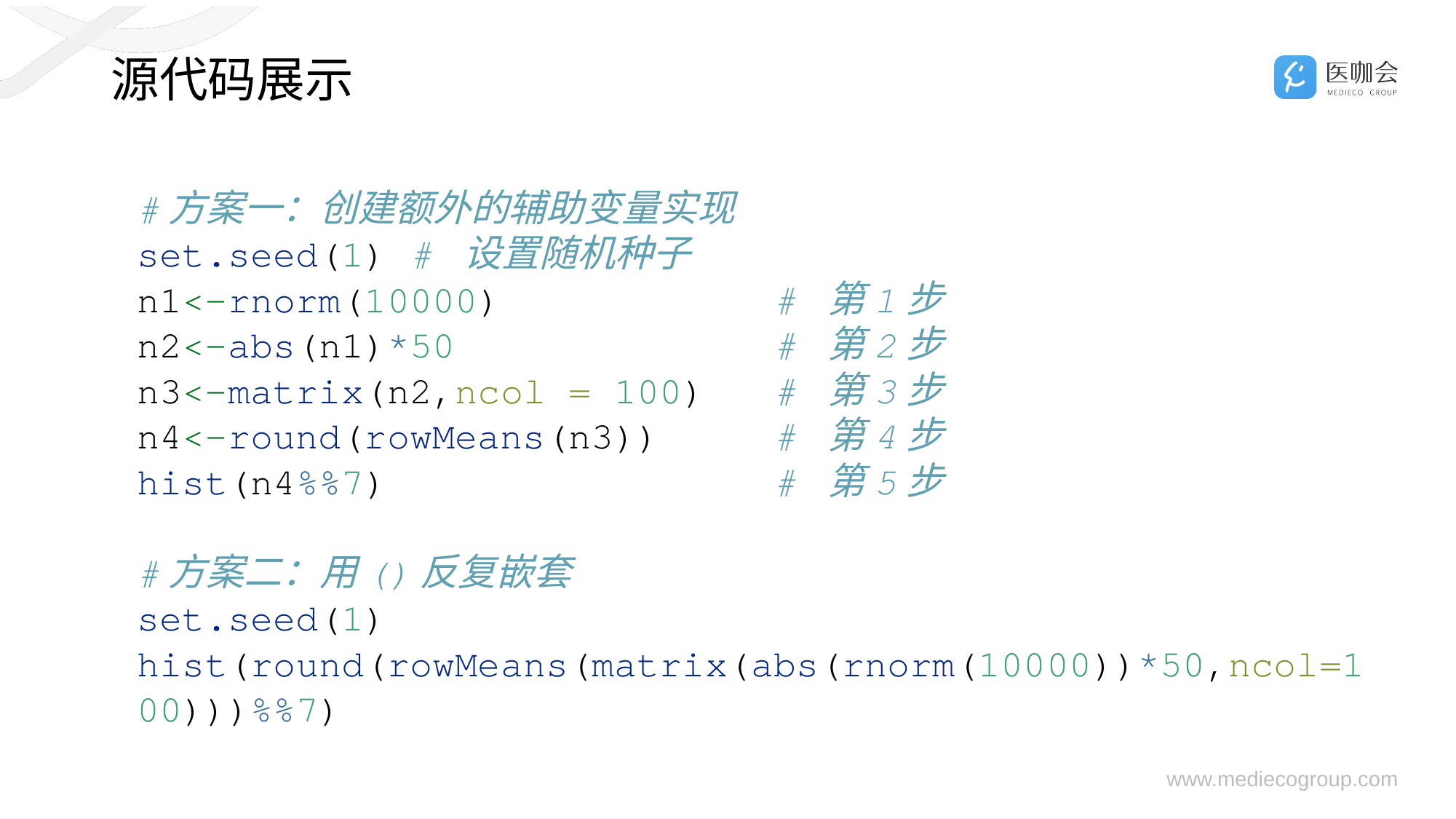

# 源代码展示
#方案一：创建额外的辅助变量实现
set.seed(1) # 设置随机种子
n1<-rnorm(10000)            # 第1步
n2<-abs(n1)*50              # 第2步
n3<-matrix(n2,ncol = 100)   # 第3步
n4<-round(rowMeans(n3))     # 第4步
hist(n4%%7)                 # 第5步
#方案二：用()反复嵌套
set.seed(1)
hist(round(rowMeans(matrix(abs(rnorm(10000))*50,ncol=100)))%%7)